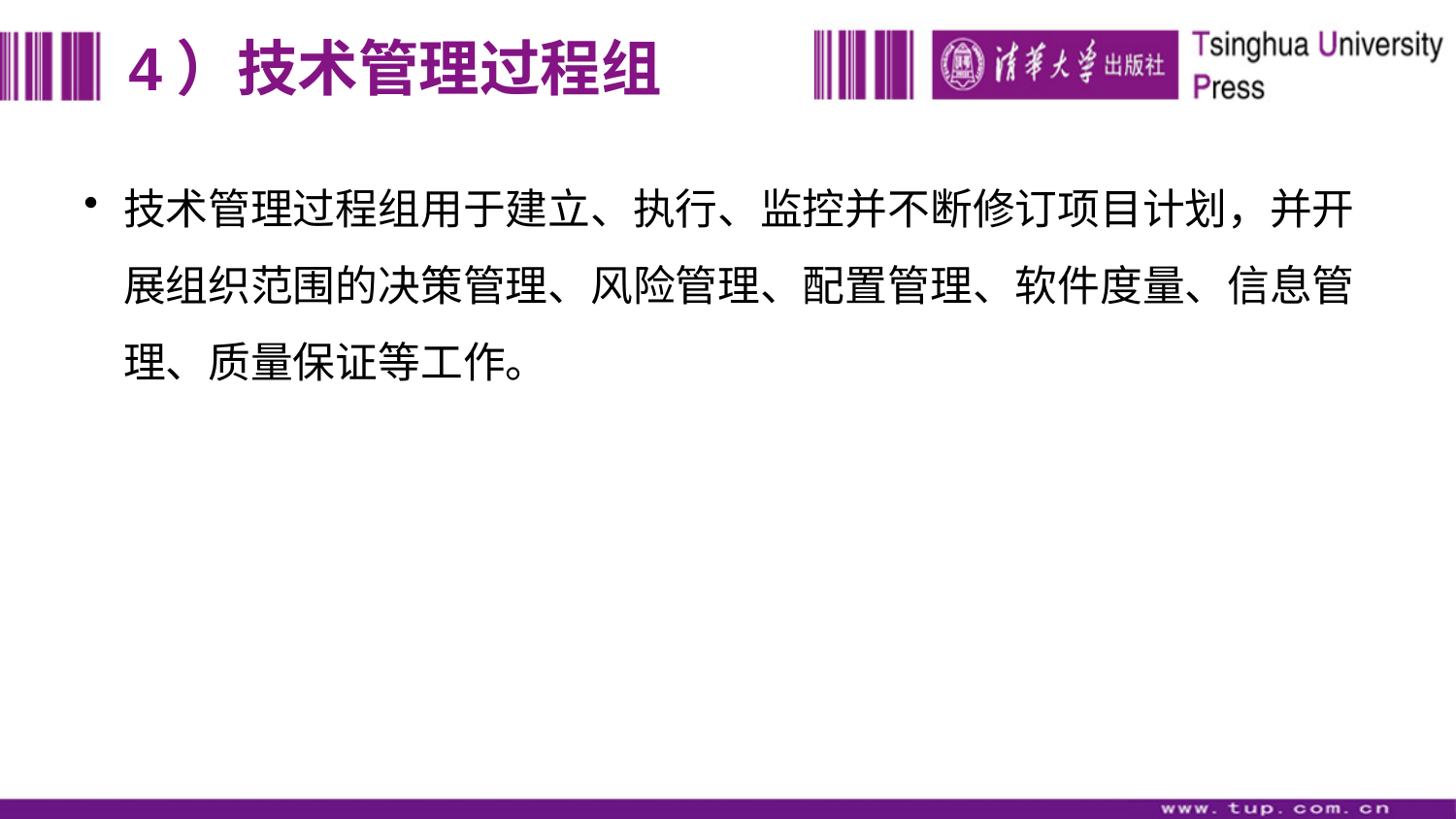

# 4）技术管理过程组
技术管理过程组用于建立、执行、监控并不断修订项目计划，并开展组织范围的决策管理、风险管理、配置管理、软件度量、信息管理、质量保证等工作。